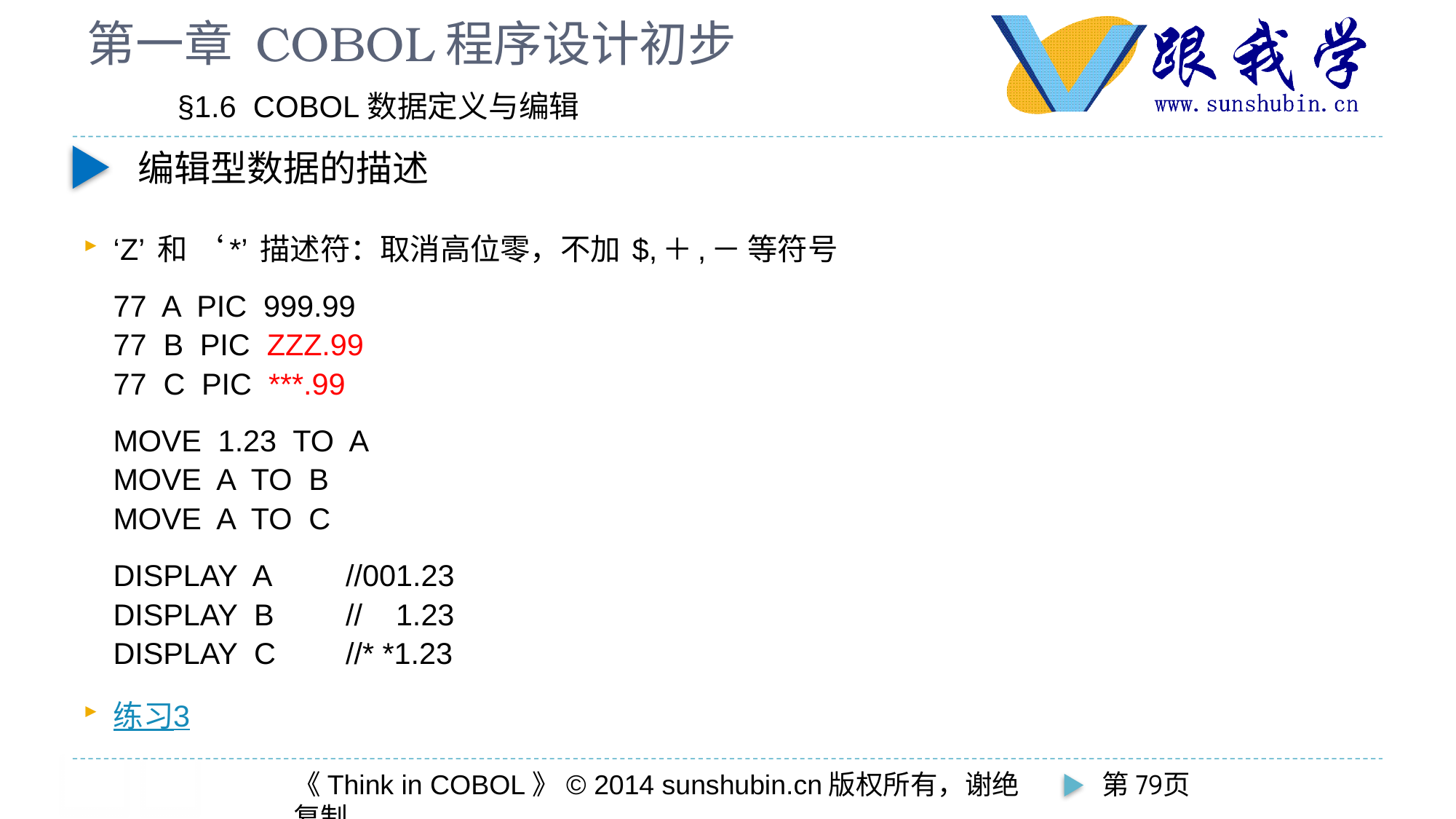

# 第一章 COBOL程序设计初步
 §1.6  COBOL数据定义与编辑
编辑型数据的描述

‘Z’ 和 ‘*’ 描述符：取消高位零，不加 $,＋,－ 等符号

	77  A  PIC  999.99
	77  B  PIC  ZZZ.99
	77  C  PIC  ***.99

	MOVE  1.23  TO  A
	MOVE  A  TO  B
	MOVE  A  TO  C

	DISPLAY  A	//001.23
	DISPLAY  B	//    1.23
	DISPLAY  C	//* *1.23

练习3